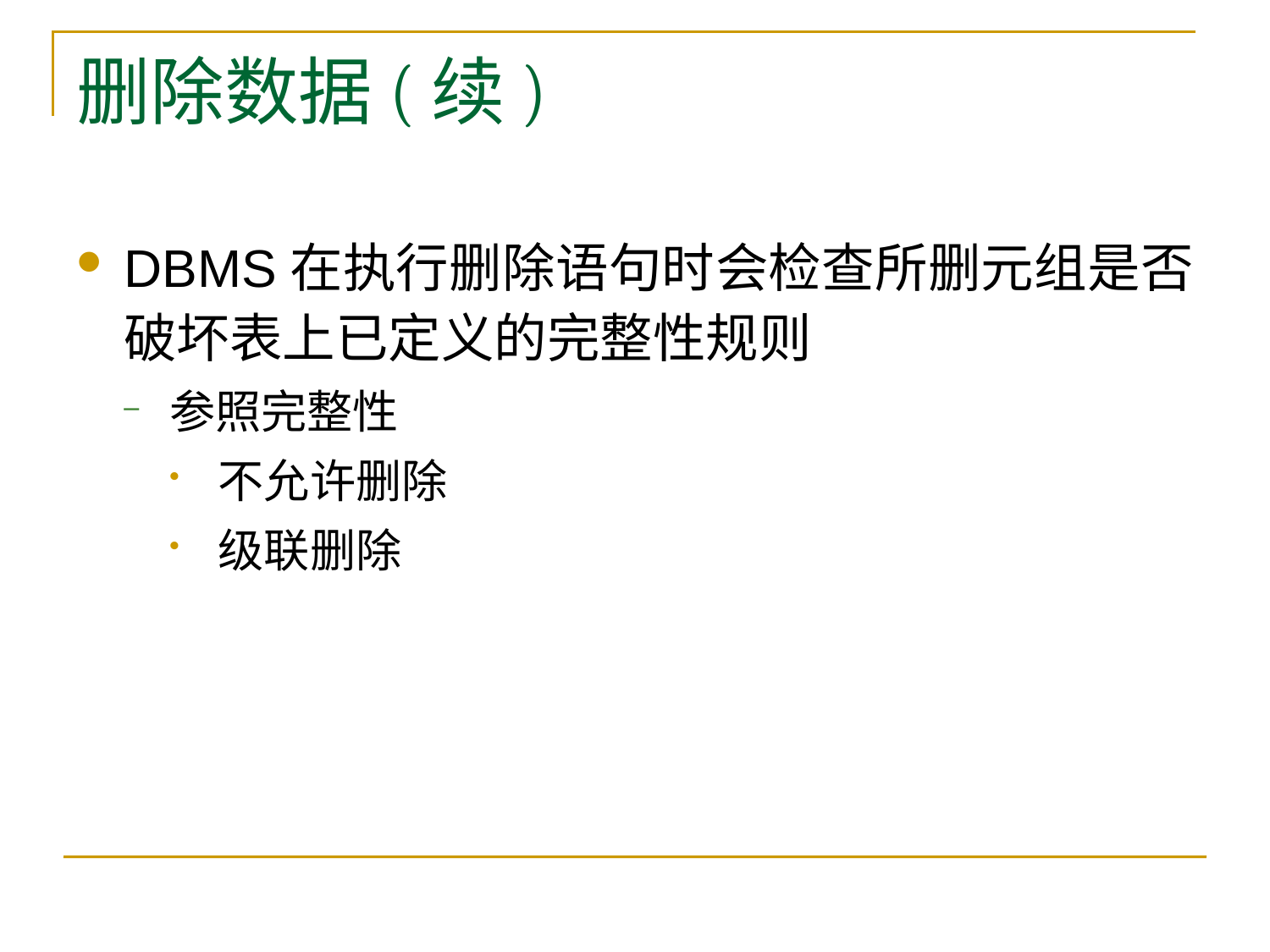

# 删除数据(续)
DBMS在执行删除语句时会检查所删元组是否破坏表上已定义的完整性规则
参照完整性
不允许删除
级联删除